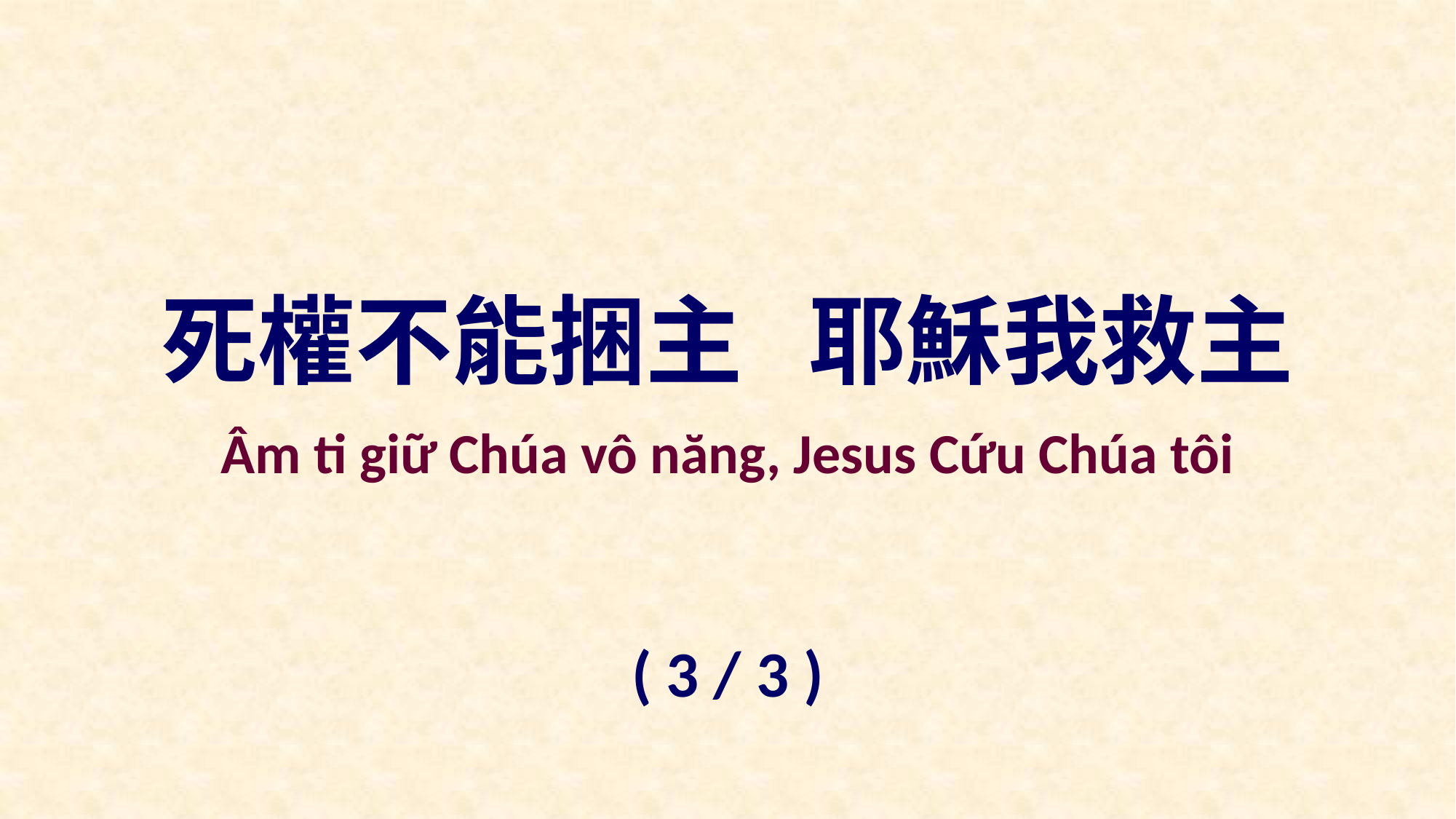

死權不能捆主   耶穌我救主
Âm ti giữ Chúa vô năng, Jesus Cứu Chúa tôi
( 3 / 3 )